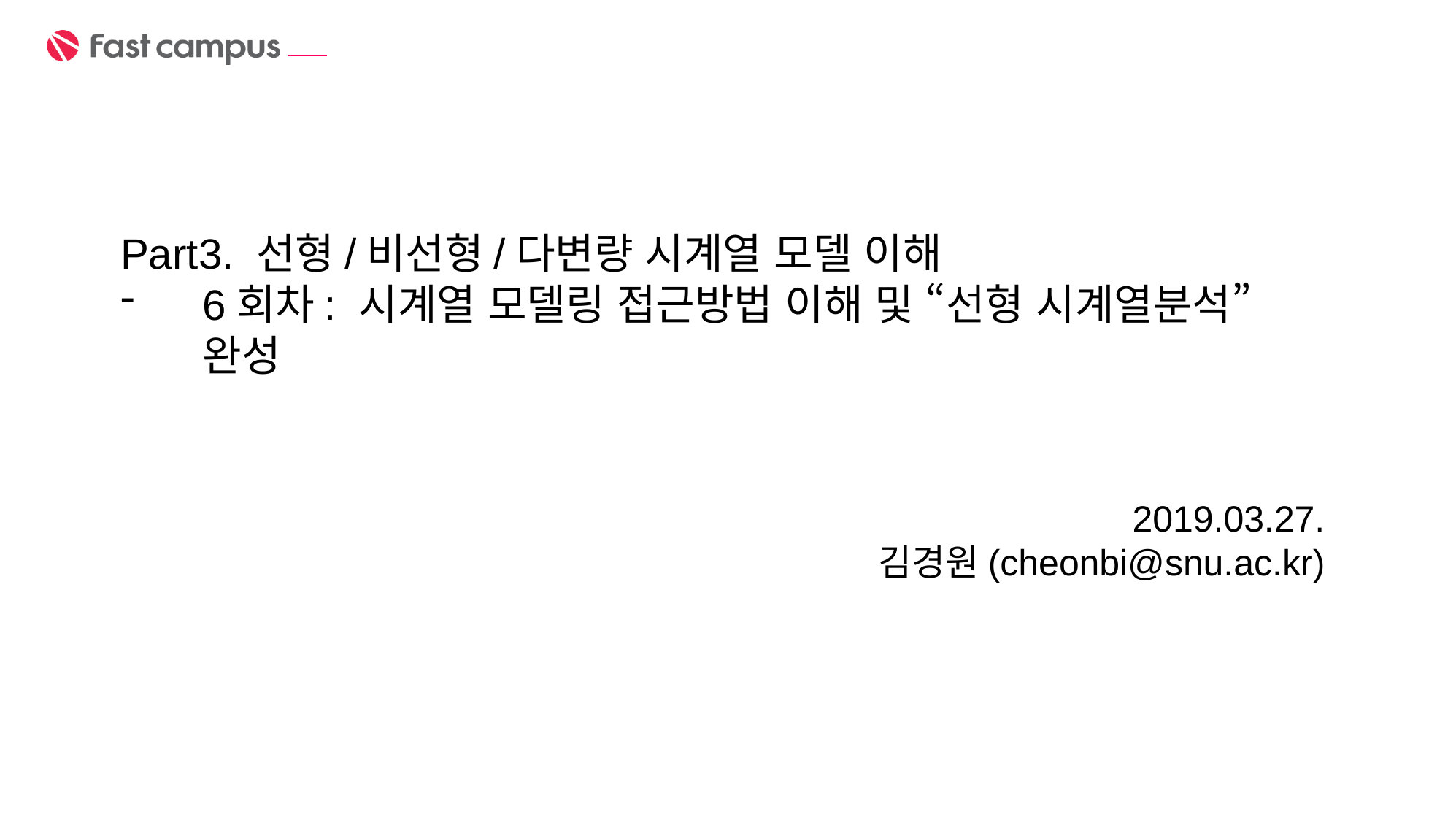

Part3. 선형/비선형/다변량 시계열 모델 이해
6회차: 시계열 모델링 접근방법 이해 및 “선형 시계열분석” 완성
2019.03.27.
김경원(cheonbi@snu.ac.kr)